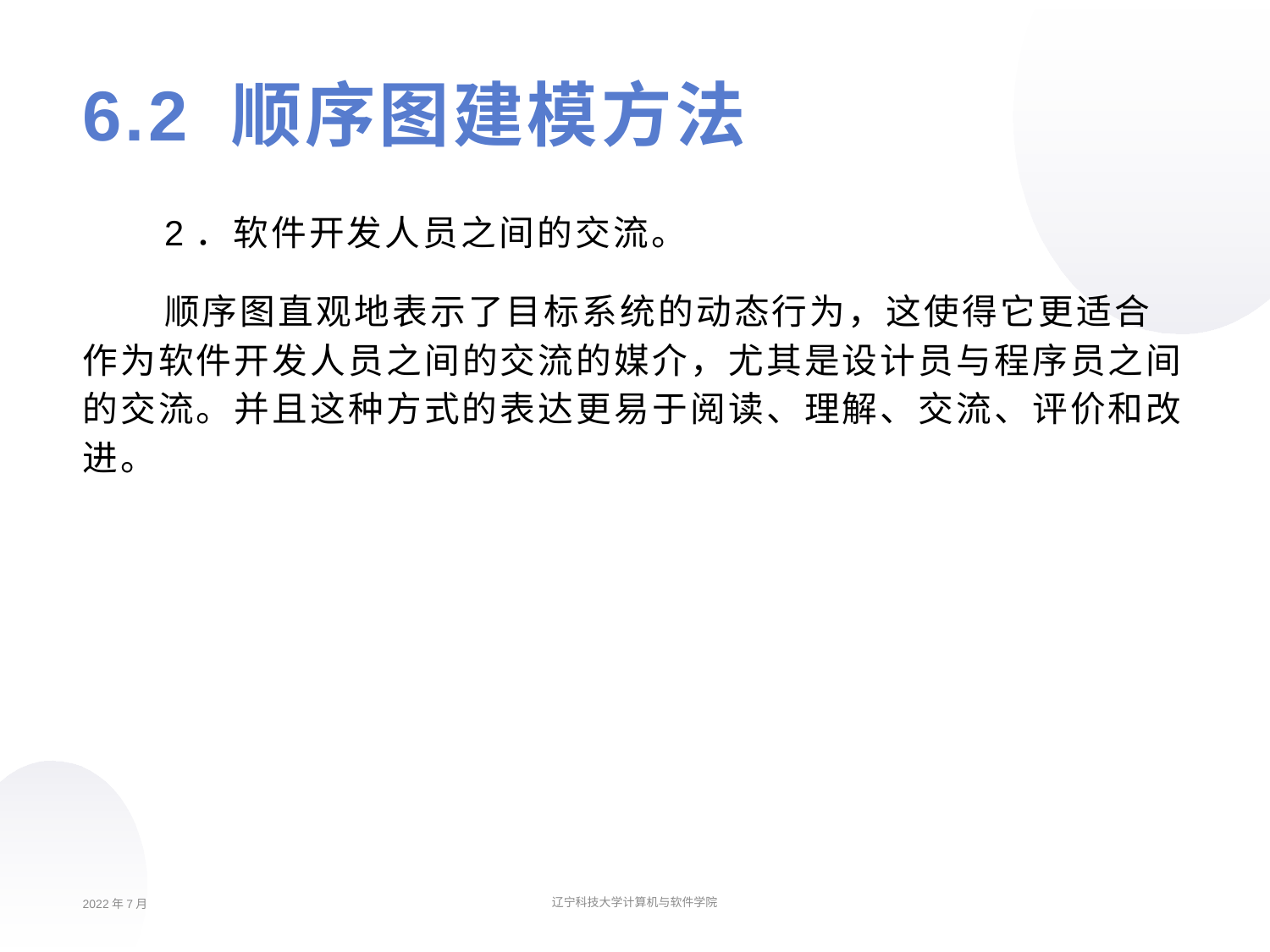

# 6.2 顺序图建模方法
2．软件开发人员之间的交流。
顺序图直观地表示了目标系统的动态行为，这使得它更适合作为软件开发人员之间的交流的媒介，尤其是设计员与程序员之间的交流。并且这种方式的表达更易于阅读、理解、交流、评价和改进。

2022年7月
28
辽宁科技大学计算机与软件学院